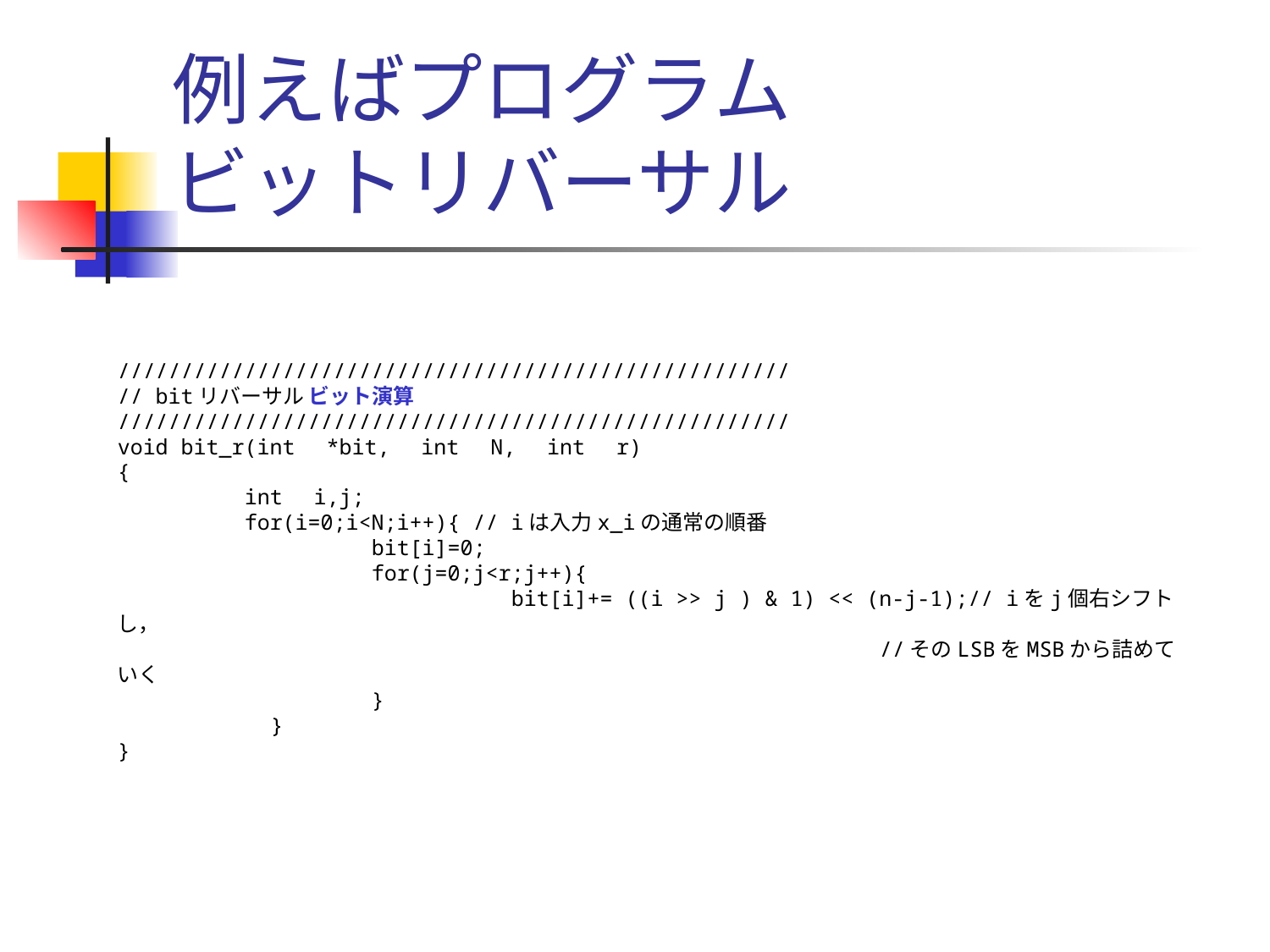

# 例えばプログラム ビットリバーサル
/////////////////////////////////////////////////////
// bitリバーサル ビット演算
/////////////////////////////////////////////////////
void bit_r(int　*bit,　int　N,　int　r)
{
	int　i,j;
	for(i=0;i<N;i++){ // iは入力x_iの通常の順番
		bit[i]=0;
		for(j=0;j<r;j++){
			 bit[i]+= ((i >> j ) & 1) << (n-j-1);// iをj個右シフトし，
						//そのLSBをMSBから詰めていく
		}
	　}
}